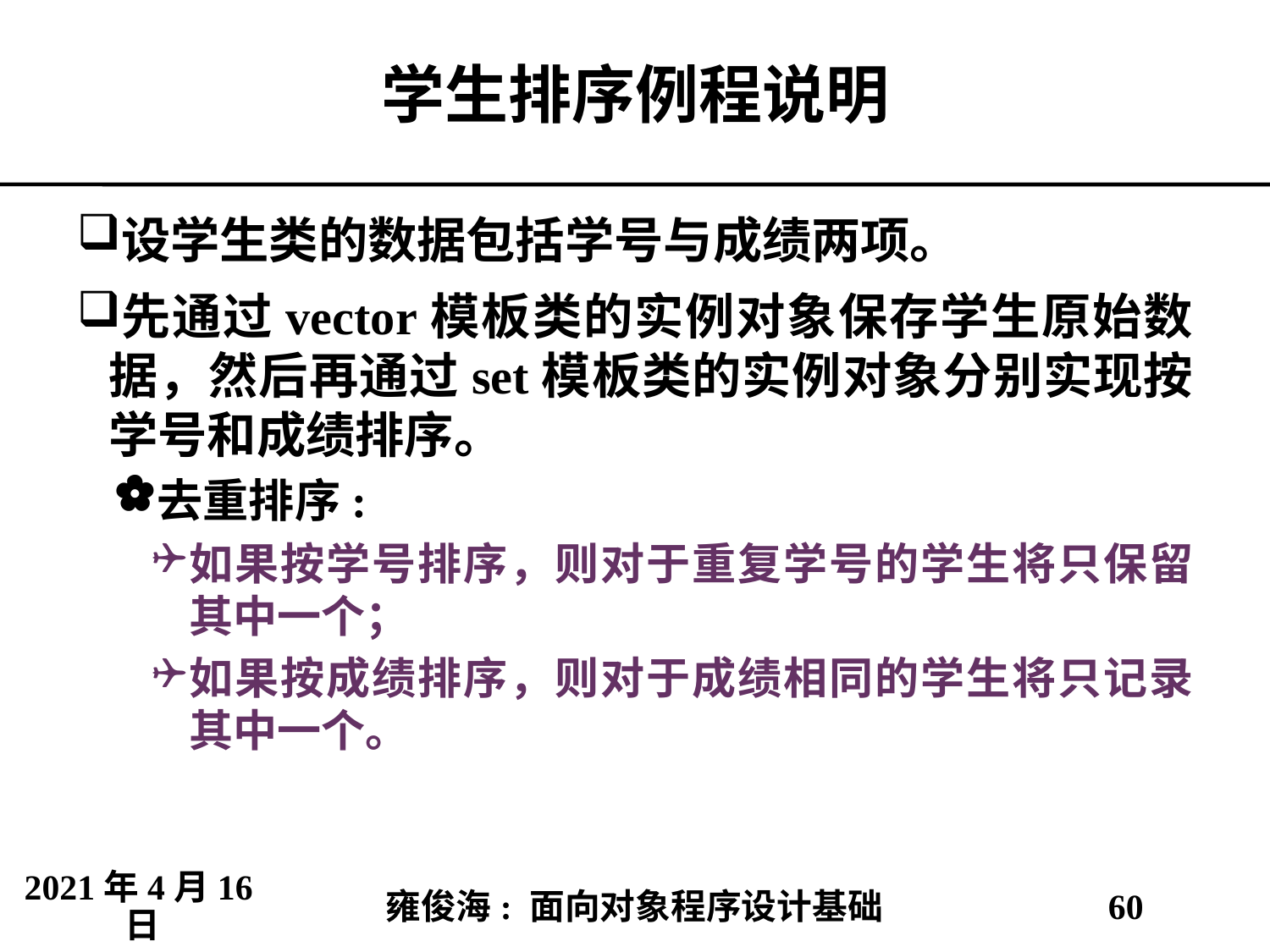

# 学生排序例程说明

设学生类的数据包括学号与成绩两项。
先通过vector模板类的实例对象保存学生原始数据，然后再通过set模板类的实例对象分别实现按学号和成绩排序。
去重排序:
如果按学号排序，则对于重复学号的学生将只保留其中一个；
如果按成绩排序，则对于成绩相同的学生将只记录其中一个。
2021年4月16日
雍俊海: 面向对象程序设计基础
60